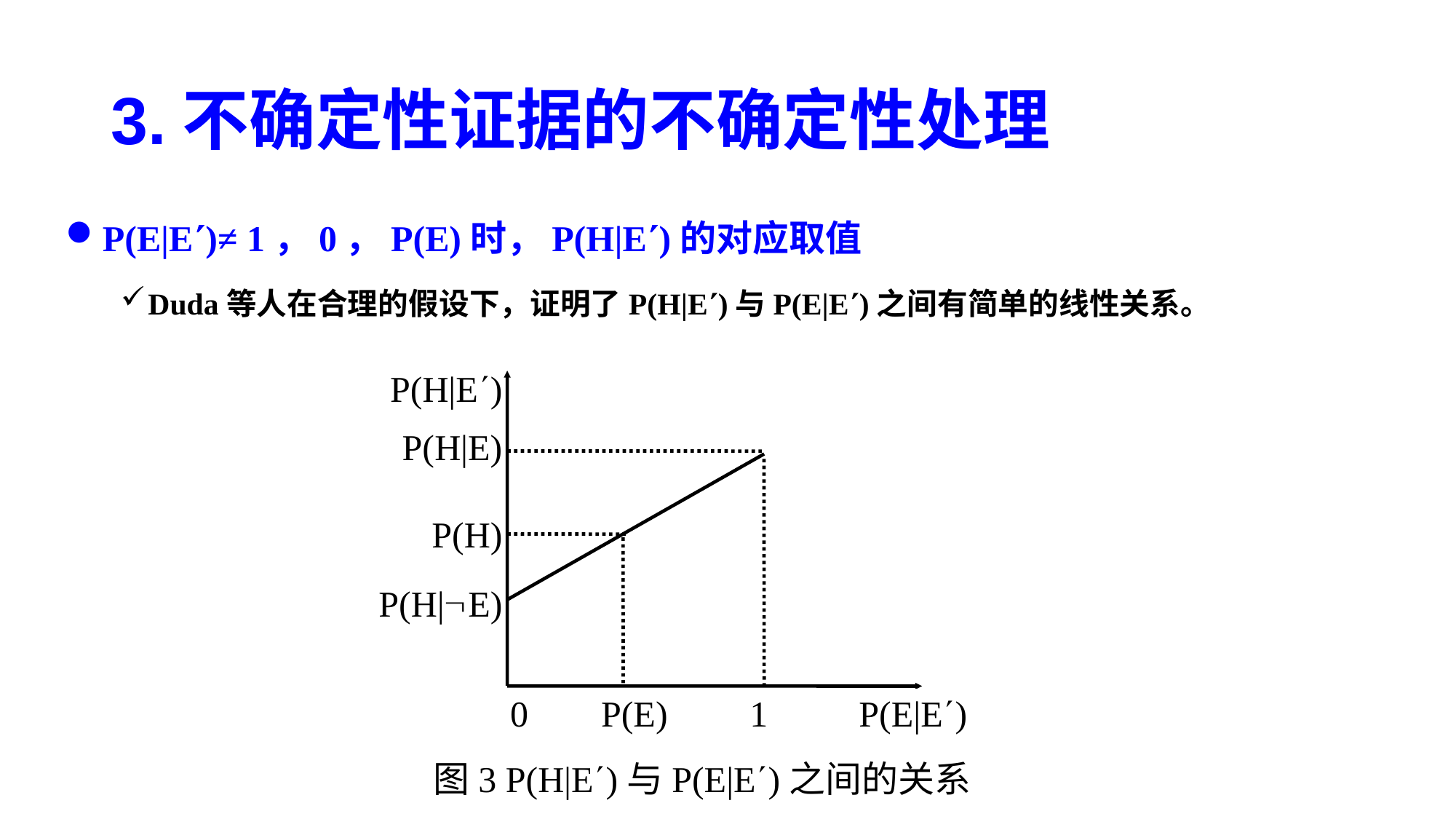

# 3.不确定性证据的不确定性处理

P(E|E′)≠ 1，0，P(E)时，P(H|E′)的对应取值
Duda等人在合理的假设下，证明了P(H|E′)与P(E|E′)之间有简单的线性关系。
P(H|E′)

P(H|E)

P(H)

P(H|¬E)

0        P(E)         1          P(E|E′)
图3 P(H|E′)与P(E|E′)之间的关系